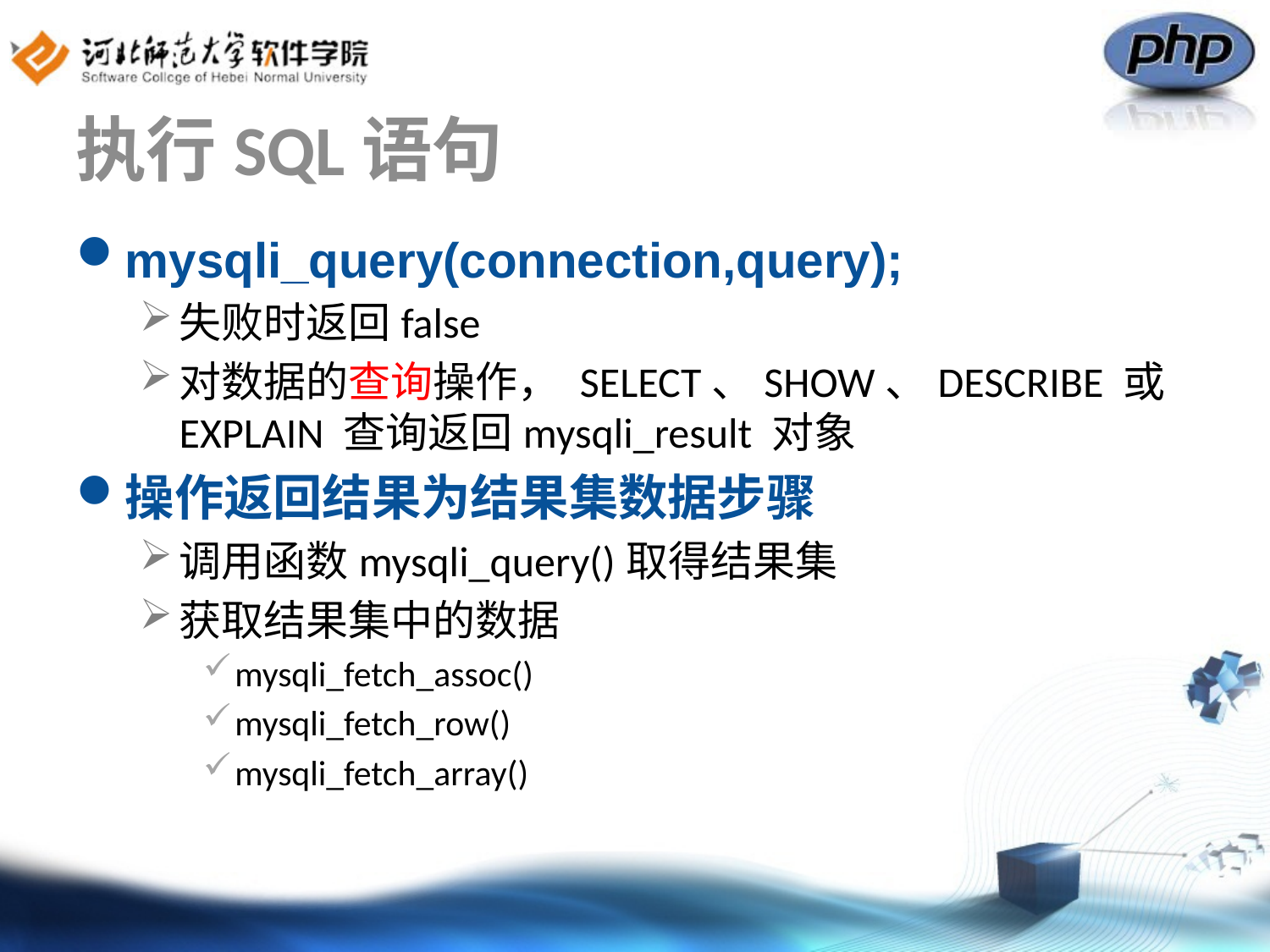

# 执行SQL语句
mysqli_query(connection,query);
失败时返回false
对数据的查询操作， SELECT、SHOW、DESCRIBE 或 EXPLAIN 查询返回mysqli_result 对象
操作返回结果为结果集数据步骤
调用函数mysqli_query()取得结果集
获取结果集中的数据
mysqli_fetch_assoc()
mysqli_fetch_row()
mysqli_fetch_array()